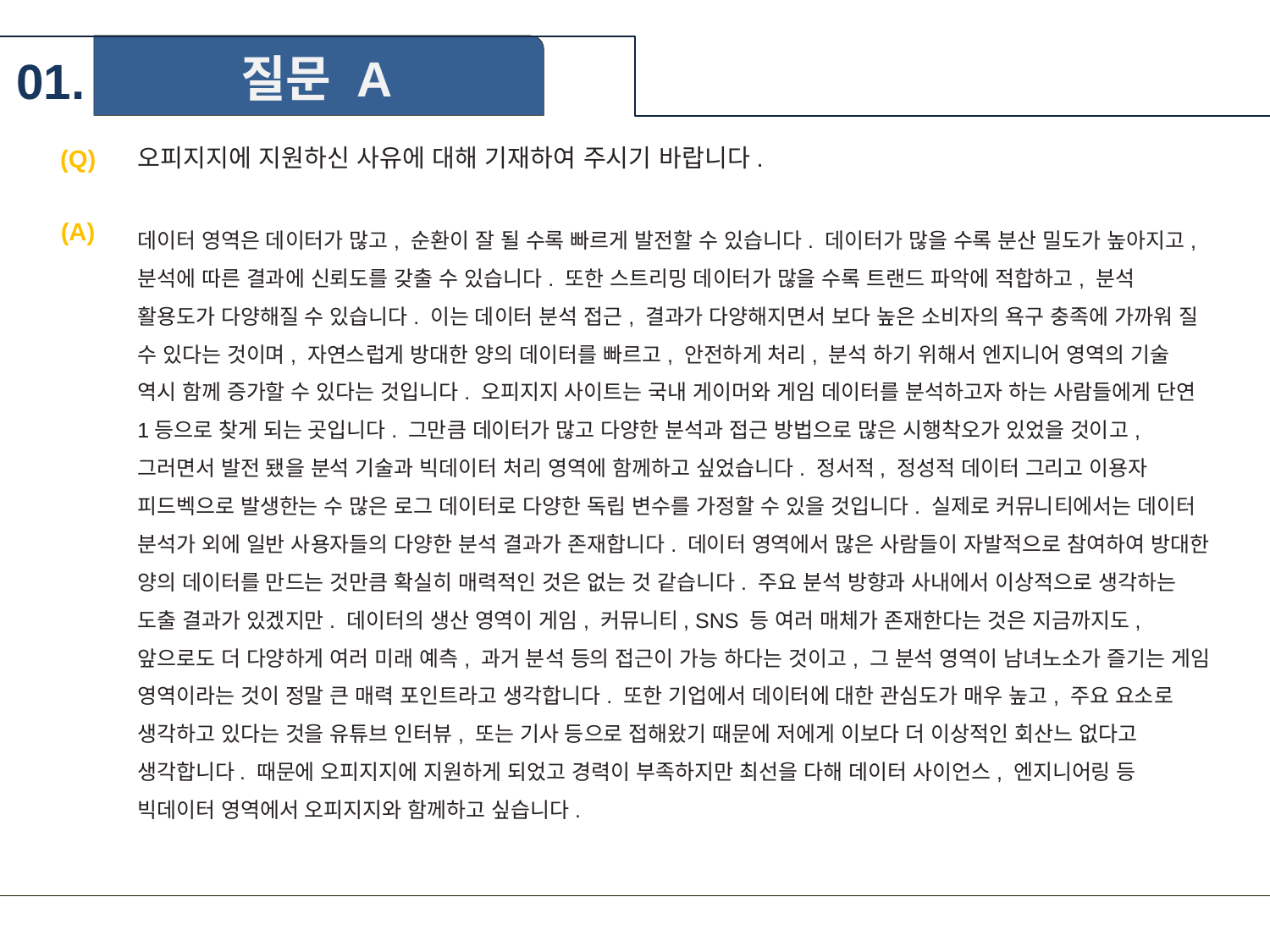

질문 A
01.
오피지지에 지원하신 사유에 대해 기재하여 주시기 바랍니다.
(Q)
데이터 영역은 데이터가 많고, 순환이 잘 될 수록 빠르게 발전할 수 있습니다. 데이터가 많을 수록 분산 밀도가 높아지고, 분석에 따른 결과에 신뢰도를 갖출 수 있습니다. 또한 스트리밍 데이터가 많을 수록 트랜드 파악에 적합하고, 분석 활용도가 다양해질 수 있습니다. 이는 데이터 분석 접근, 결과가 다양해지면서 보다 높은 소비자의 욕구 충족에 가까워 질 수 있다는 것이며, 자연스럽게 방대한 양의 데이터를 빠르고, 안전하게 처리, 분석 하기 위해서 엔지니어 영역의 기술 역시 함께 증가할 수 있다는 것입니다. 오피지지 사이트는 국내 게이머와 게임 데이터를 분석하고자 하는 사람들에게 단연 1등으로 찾게 되는 곳입니다. 그만큼 데이터가 많고 다양한 분석과 접근 방법으로 많은 시행착오가 있었을 것이고, 그러면서 발전 됐을 분석 기술과 빅데이터 처리 영역에 함께하고 싶었습니다. 정서적, 정성적 데이터 그리고 이용자 피드벡으로 발생한는 수 많은 로그 데이터로 다양한 독립 변수를 가정할 수 있을 것입니다. 실제로 커뮤니티에서는 데이터 분석가 외에 일반 사용자들의 다양한 분석 결과가 존재합니다. 데이터 영역에서 많은 사람들이 자발적으로 참여하여 방대한 양의 데이터를 만드는 것만큼 확실히 매력적인 것은 없는 것 같습니다. 주요 분석 방향과 사내에서 이상적으로 생각하는 도출 결과가 있겠지만. 데이터의 생산 영역이 게임, 커뮤니티, SNS 등 여러 매체가 존재한다는 것은 지금까지도, 앞으로도 더 다양하게 여러 미래 예측, 과거 분석 등의 접근이 가능 하다는 것이고, 그 분석 영역이 남녀노소가 즐기는 게임 영역이라는 것이 정말 큰 매력 포인트라고 생각합니다. 또한 기업에서 데이터에 대한 관심도가 매우 높고, 주요 요소로 생각하고 있다는 것을 유튜브 인터뷰, 또는 기사 등으로 접해왔기 때문에 저에게 이보다 더 이상적인 회산느 없다고 생각합니다. 때문에 오피지지에 지원하게 되었고 경력이 부족하지만 최선을 다해 데이터 사이언스, 엔지니어링 등 빅데이터 영역에서 오피지지와 함께하고 싶습니다.
(A)